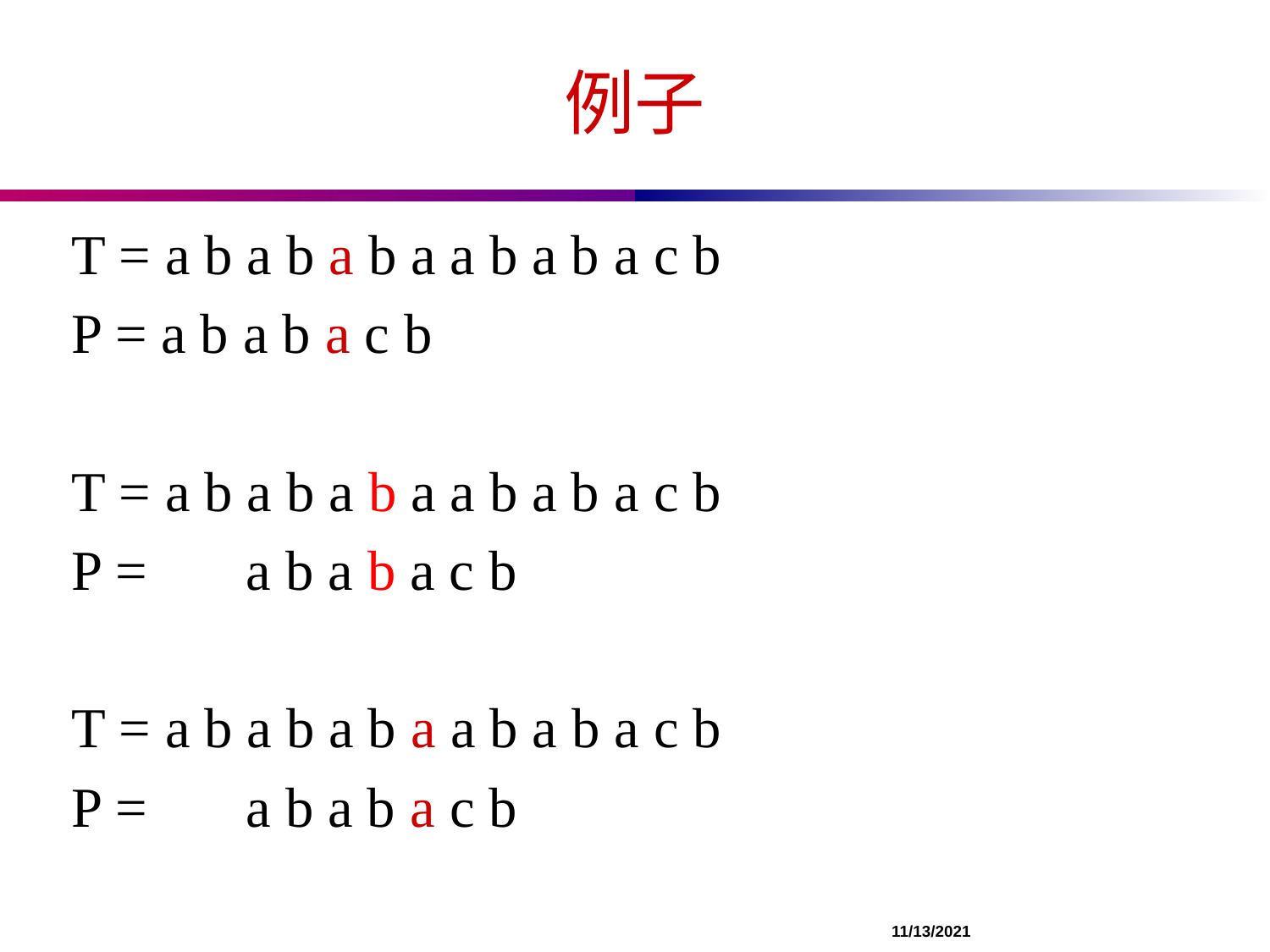

# 例子
T = a b a b a b a a b a b a c b
P = a b a b a c b

T = a b a b a b a a b a b a c b
P =       a b a b a c b

T = a b a b a b a a b a b a c b
P =       a b a b a c b
		 				            11/13/2021